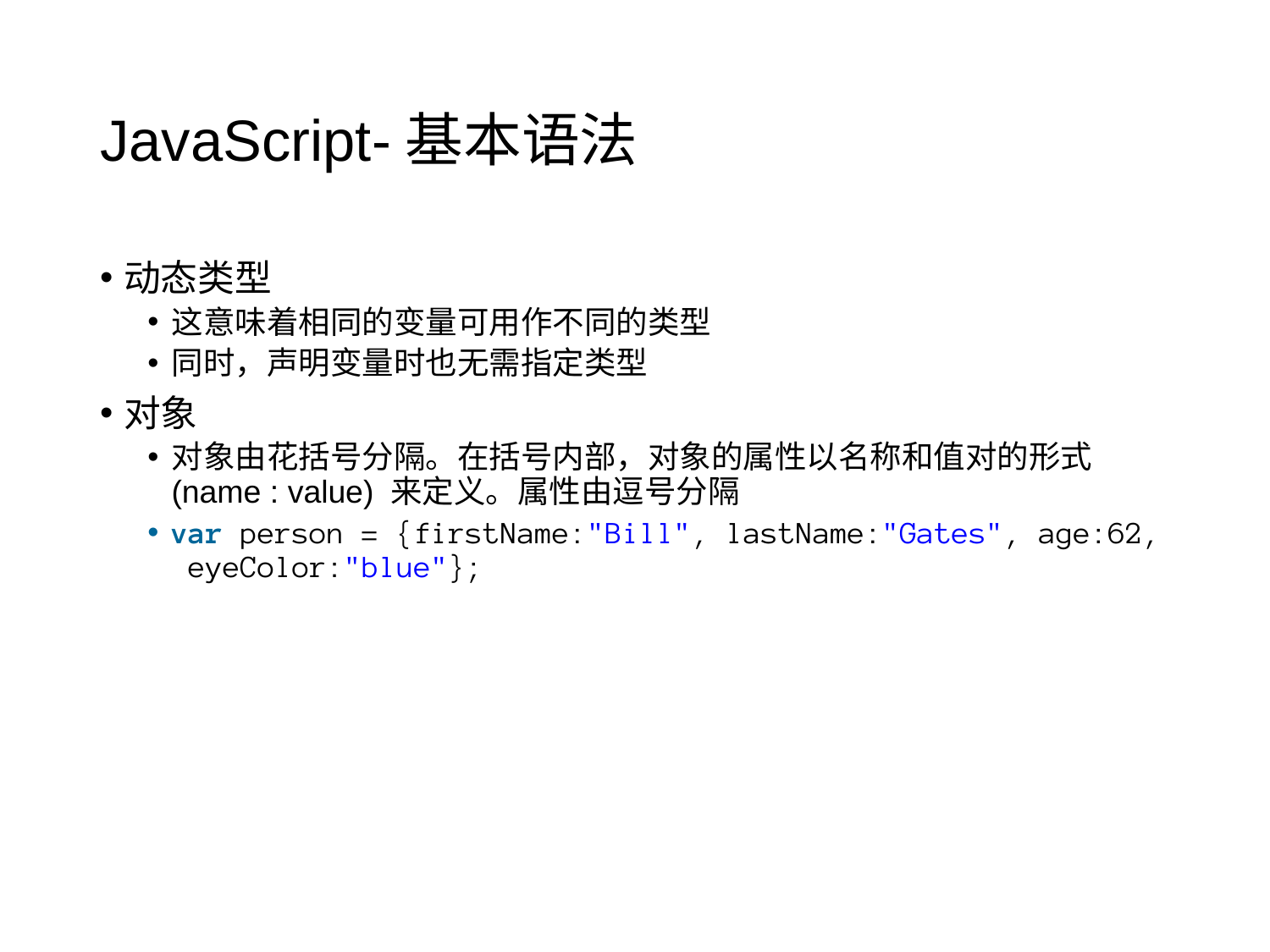

# JavaScript-基本语法
动态类型
这意味着相同的变量可用作不同的类型
同时，声明变量时也无需指定类型
对象
对象由花括号分隔。在括号内部，对象的属性以名称和值对的形式 (name : value) 来定义。属性由逗号分隔
var person = {firstName:"Bill", lastName:"Gates", age:62, eyeColor:"blue"};